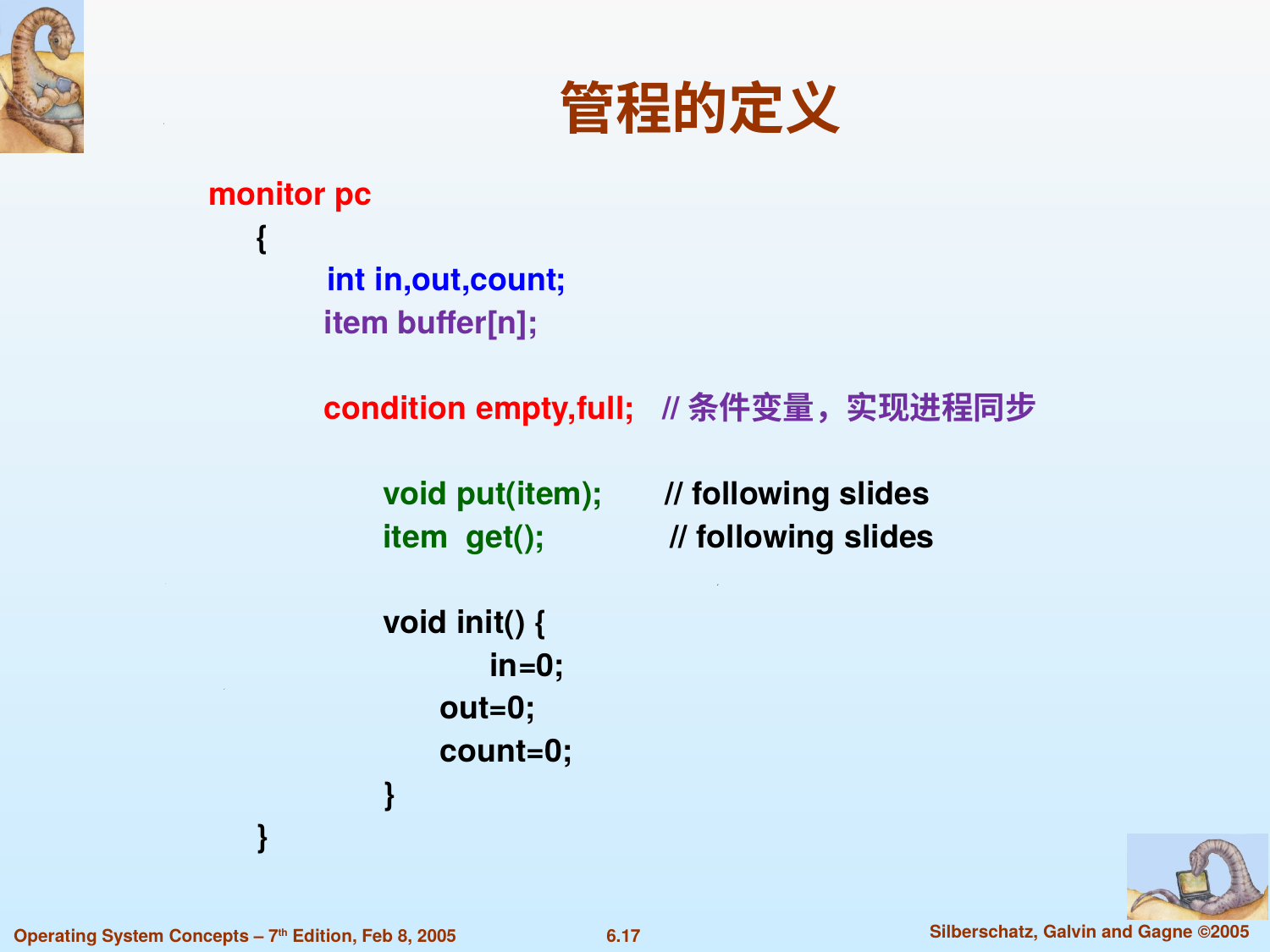

管程的定义
monitor pc
	{
	        int in,out,count;
             item buffer[n];

             condition empty,full;   //条件变量，实现进程同步

		void put(item);       // following slides
		item  get();              // following slides

		void init() {
		            in=0;
                          out=0;
                          count=0;
		}
	}